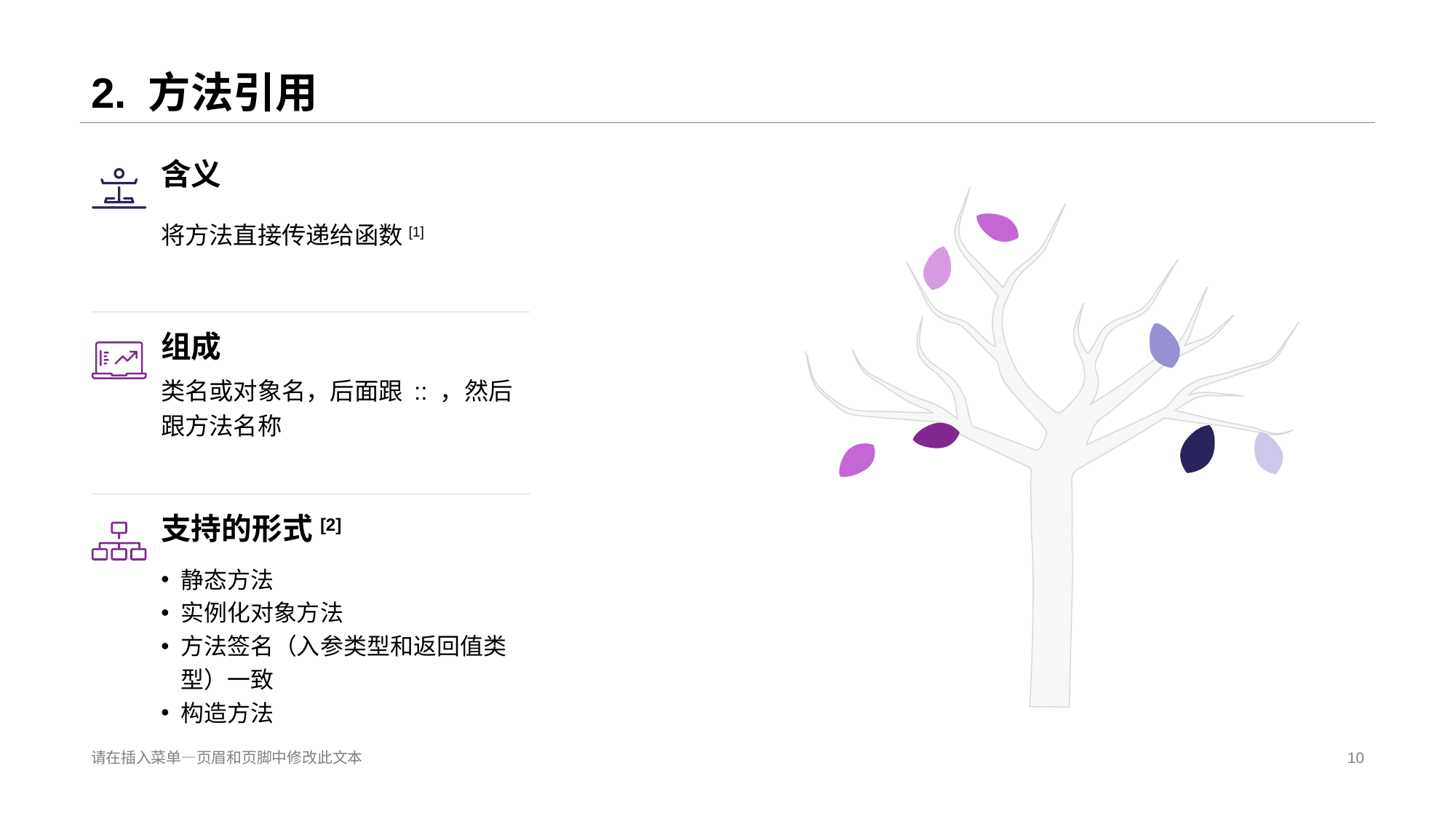

# 2. 方法引用
含义

将方法直接传递给函数[1]

组成

类名或对象名，后面跟 :: ，然后跟方法名称

支持的形式[2]

静态方法
实例化对象方法
方法签名（入参类型和返回值类型）一致
构造方法
请在插入菜单—页眉和页脚中修改此文本
10